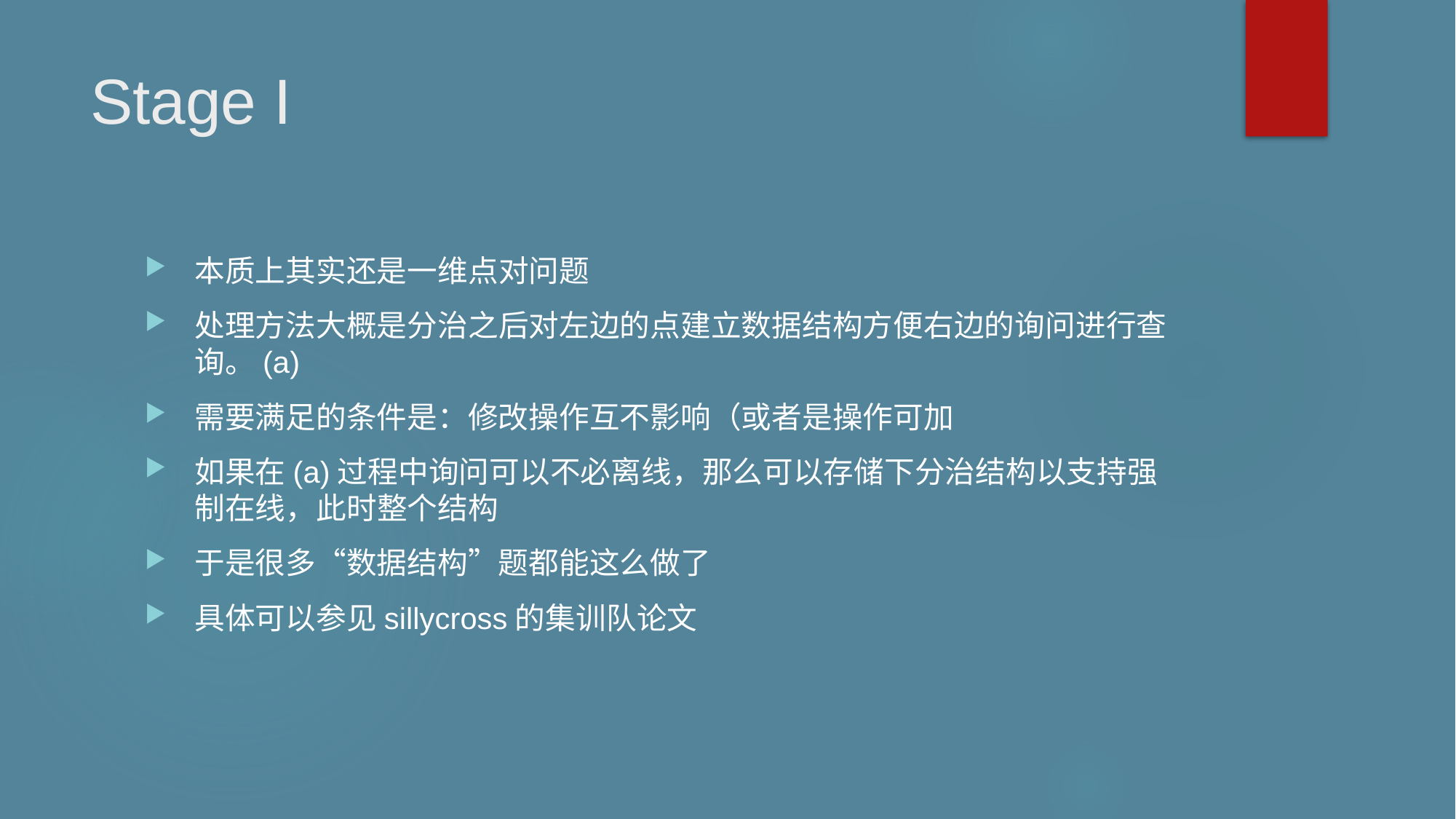

# Stage I
本质上其实还是一维点对问题
处理方法大概是分治之后对左边的点建立数据结构方便右边的询问进行查询。(a)
需要满足的条件是：修改操作互不影响（或者是操作可加
如果在(a)过程中询问可以不必离线，那么可以存储下分治结构以支持强制在线，此时整个结构
于是很多“数据结构”题都能这么做了
具体可以参见sillycross的集训队论文